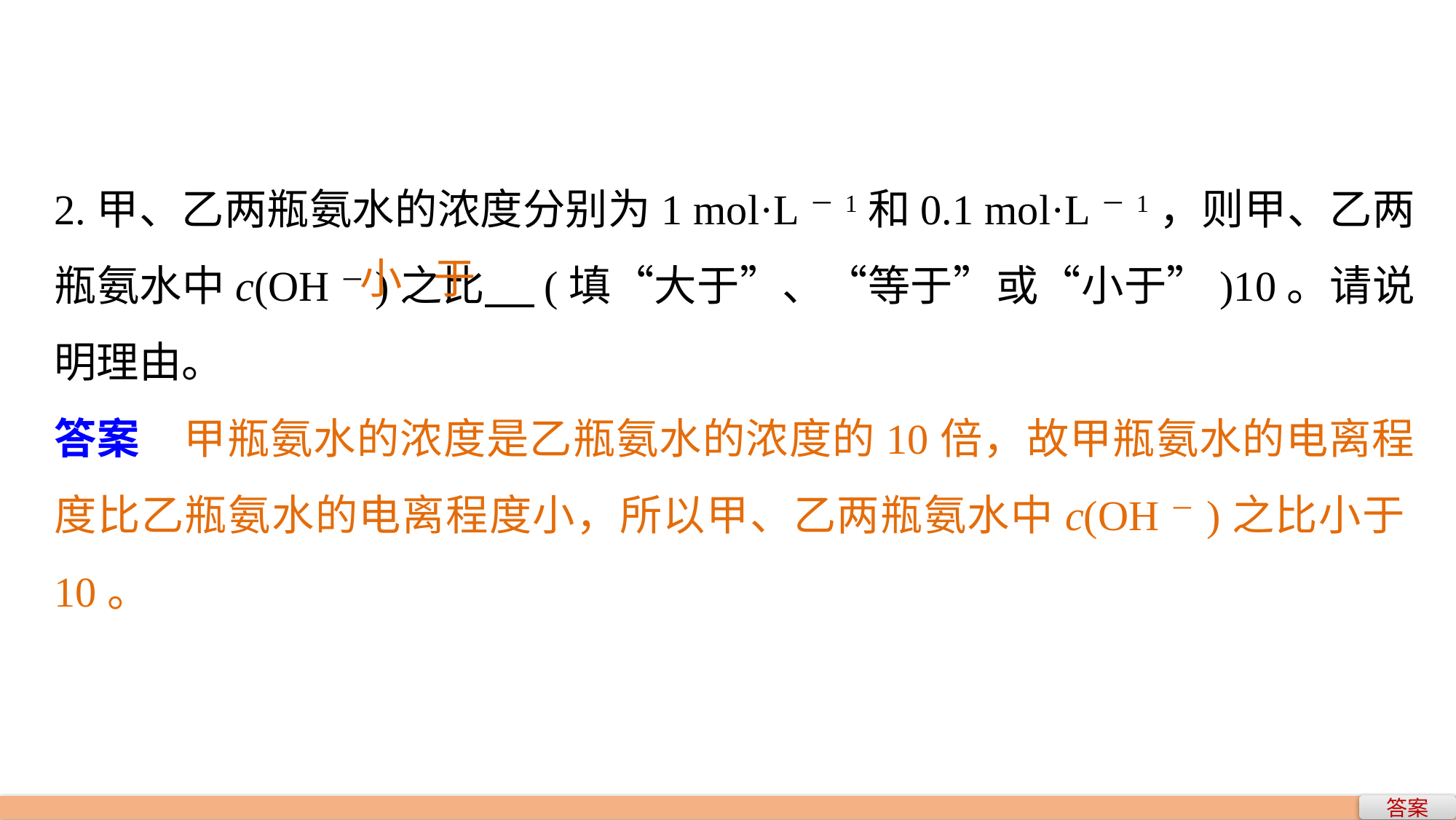

2.甲、乙两瓶氨水的浓度分别为1 mol·L－1和0.1 mol·L－1，则甲、乙两瓶氨水中c(OH－)之比     (填“大于”、“等于”或“小于”)10。请说明理由。
答案　甲瓶氨水的浓度是乙瓶氨水的浓度的10倍，故甲瓶氨水的电离程度比乙瓶氨水的电离程度小，所以甲、乙两瓶氨水中c(OH－)之比小于10。
小于
答案